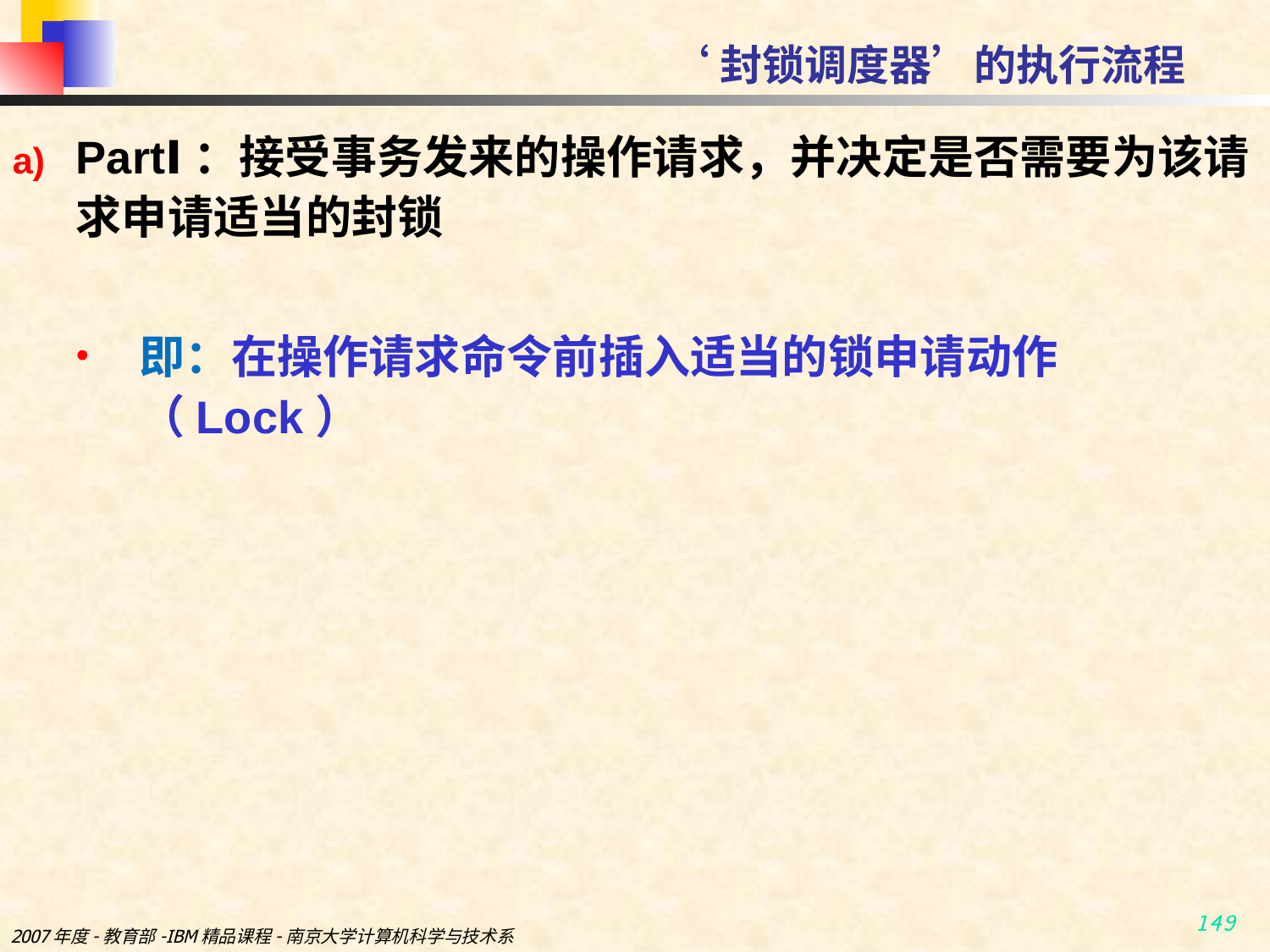

# ‘封锁调度器’的执行流程
PartⅠ：接受事务发来的操作请求，并决定是否需要为该请求申请适当的封锁

即：在操作请求命令前插入适当的锁申请动作（Lock）
149